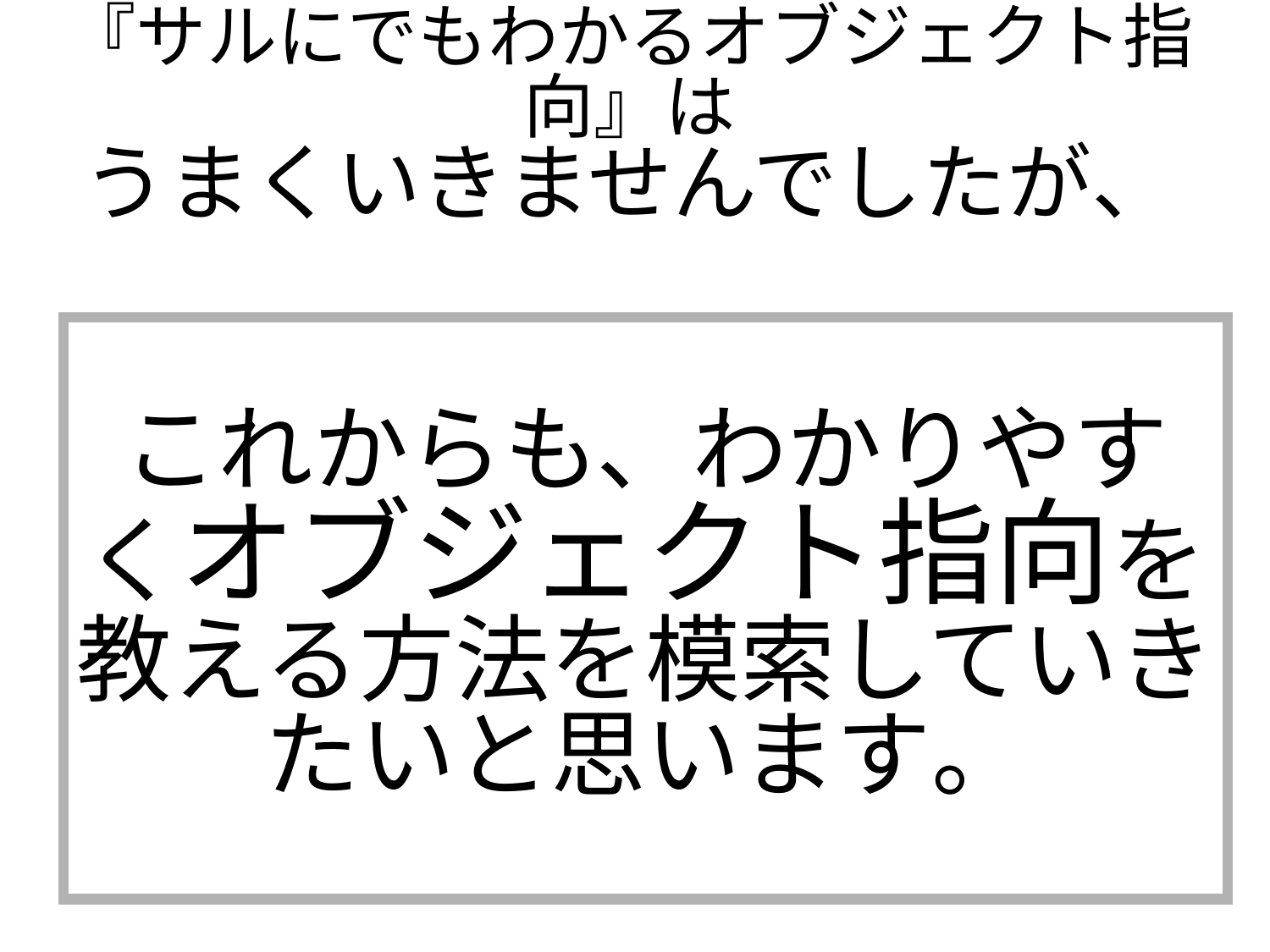

『サルにでもわかるオブジェクト指向』は
うまくいきませんでしたが、
# これからも、わかりやすくオブジェクト指向を教える方法を模索していきたいと思います。